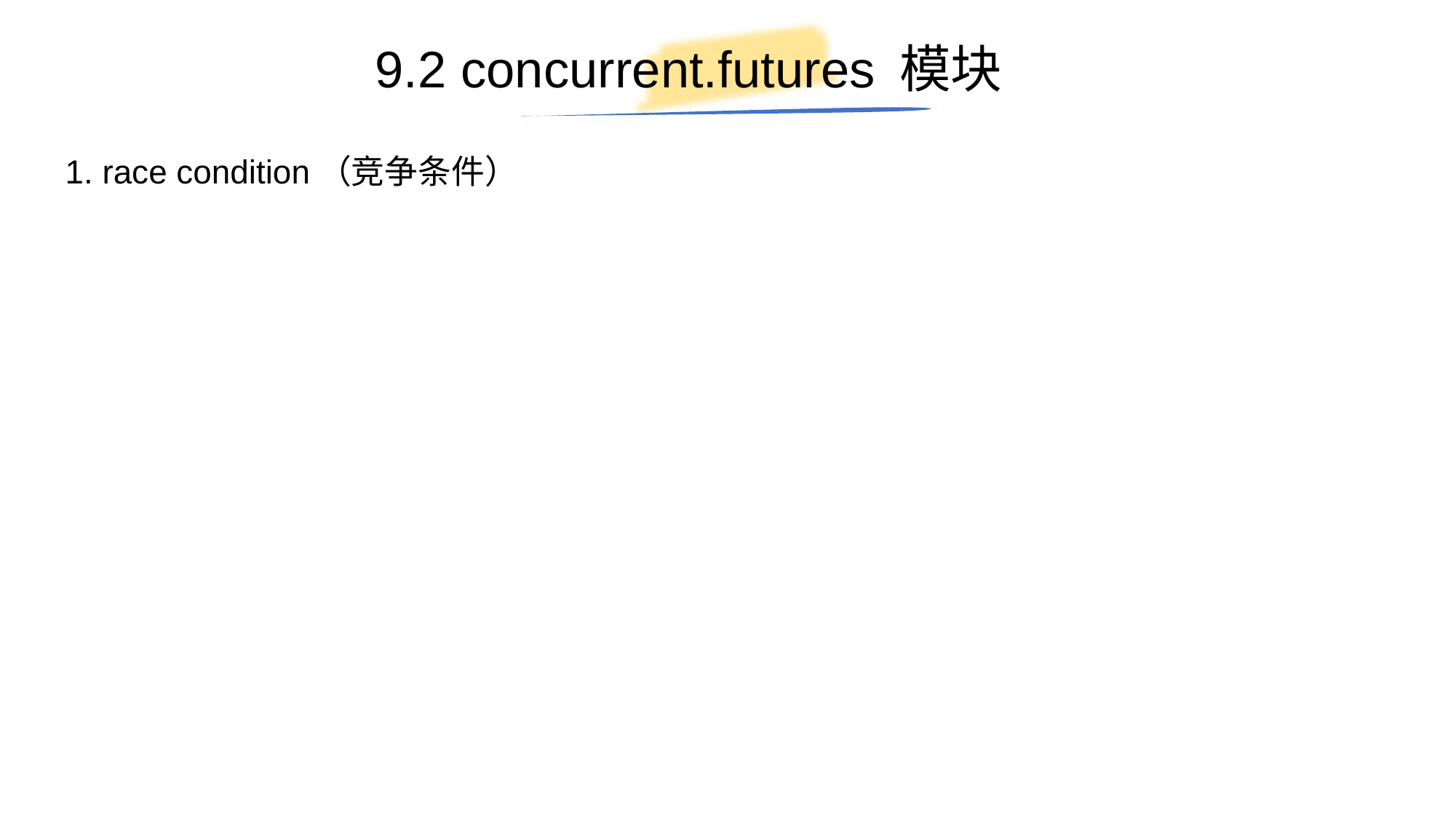

# 9.2 concurrent.futures 模块

1. race condition（竞争条件）